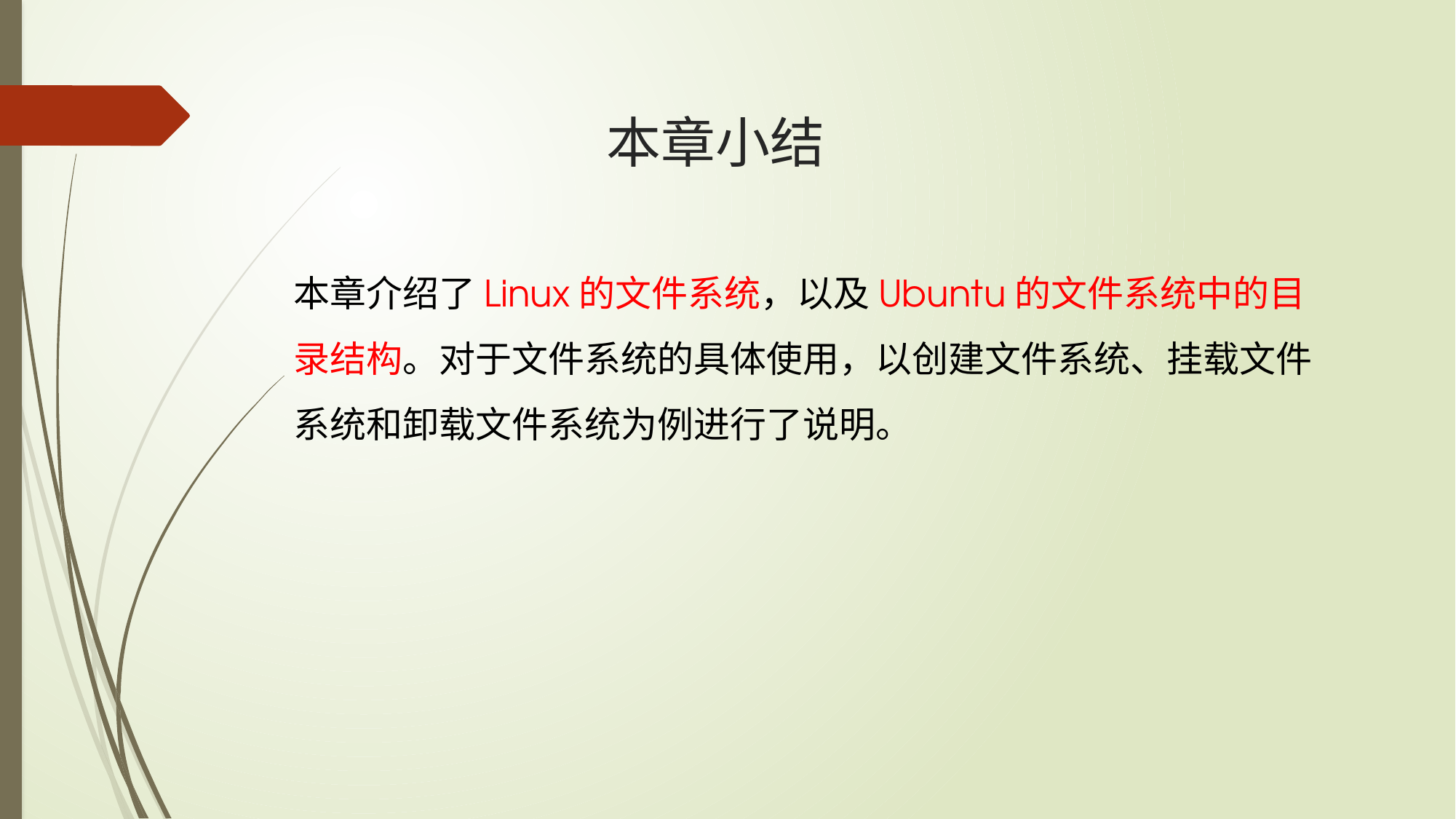

# 本章小结
本章介绍了Linux的文件系统，以及Ubuntu的文件系统中的目录结构。对于文件系统的具体使用，以创建文件系统、挂载文件系统和卸载文件系统为例进行了说明。